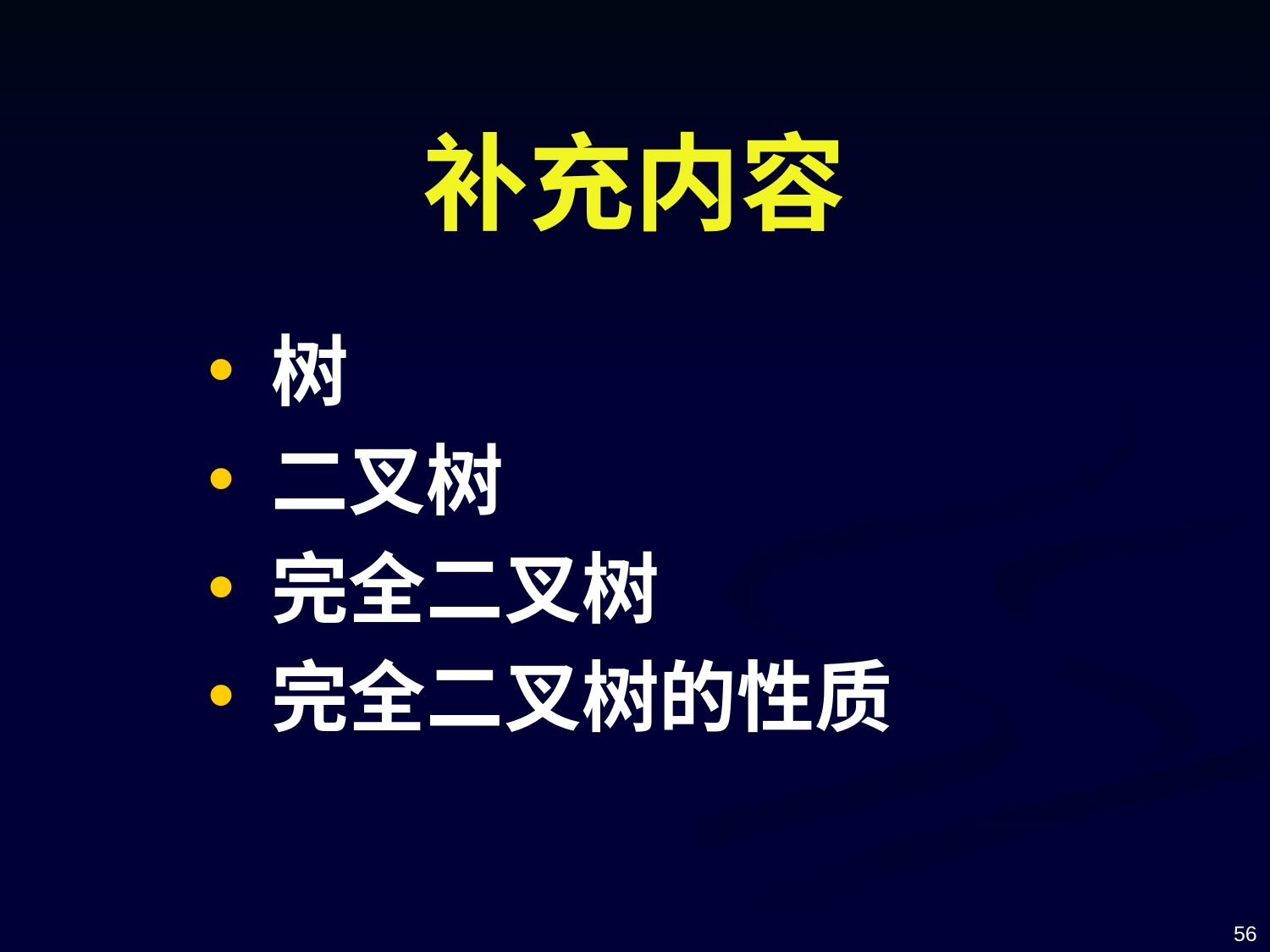

# 补充内容
树
二叉树
完全二叉树
完全二叉树的性质
56